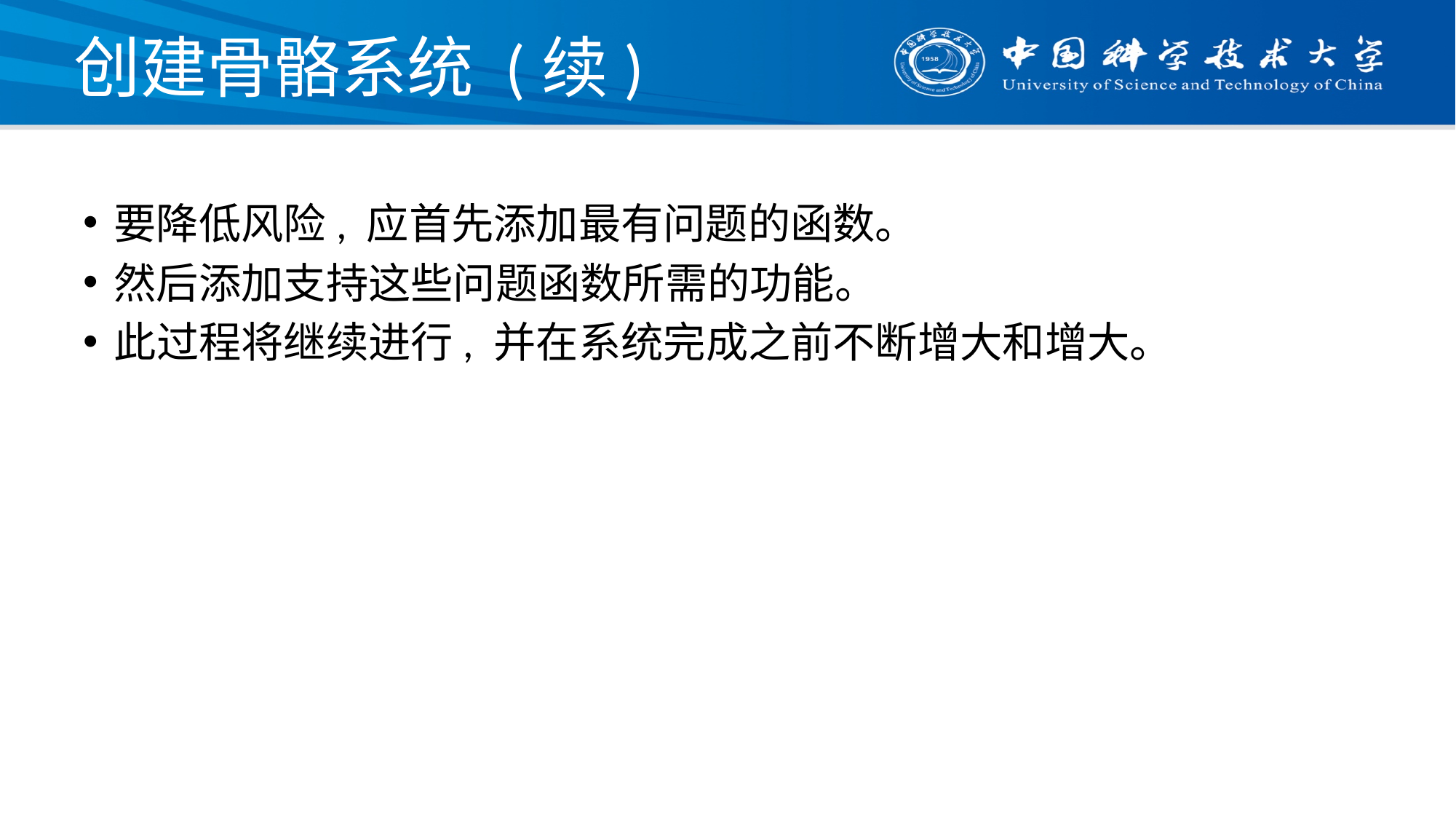

# 创建骨骼系统 (续)
要降低风险, 应首先添加最有问题的函数。
然后添加支持这些问题函数所需的功能。
此过程将继续进行, 并在系统完成之前不断增大和增大。